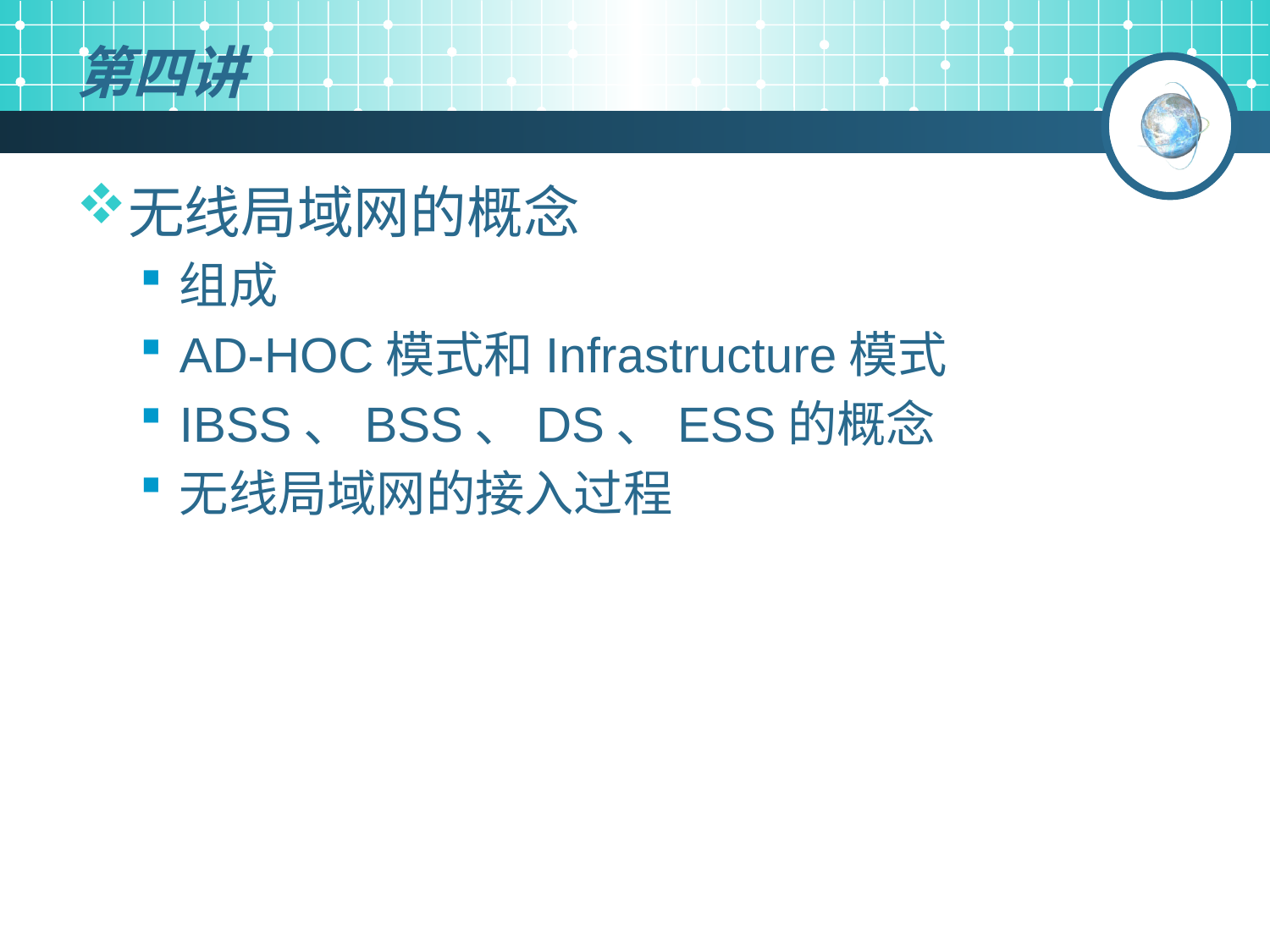

# 第四讲
无线局域网的概念
组成
AD-HOC模式和Infrastructure模式
IBSS、BSS、DS、ESS的概念
无线局域网的接入过程